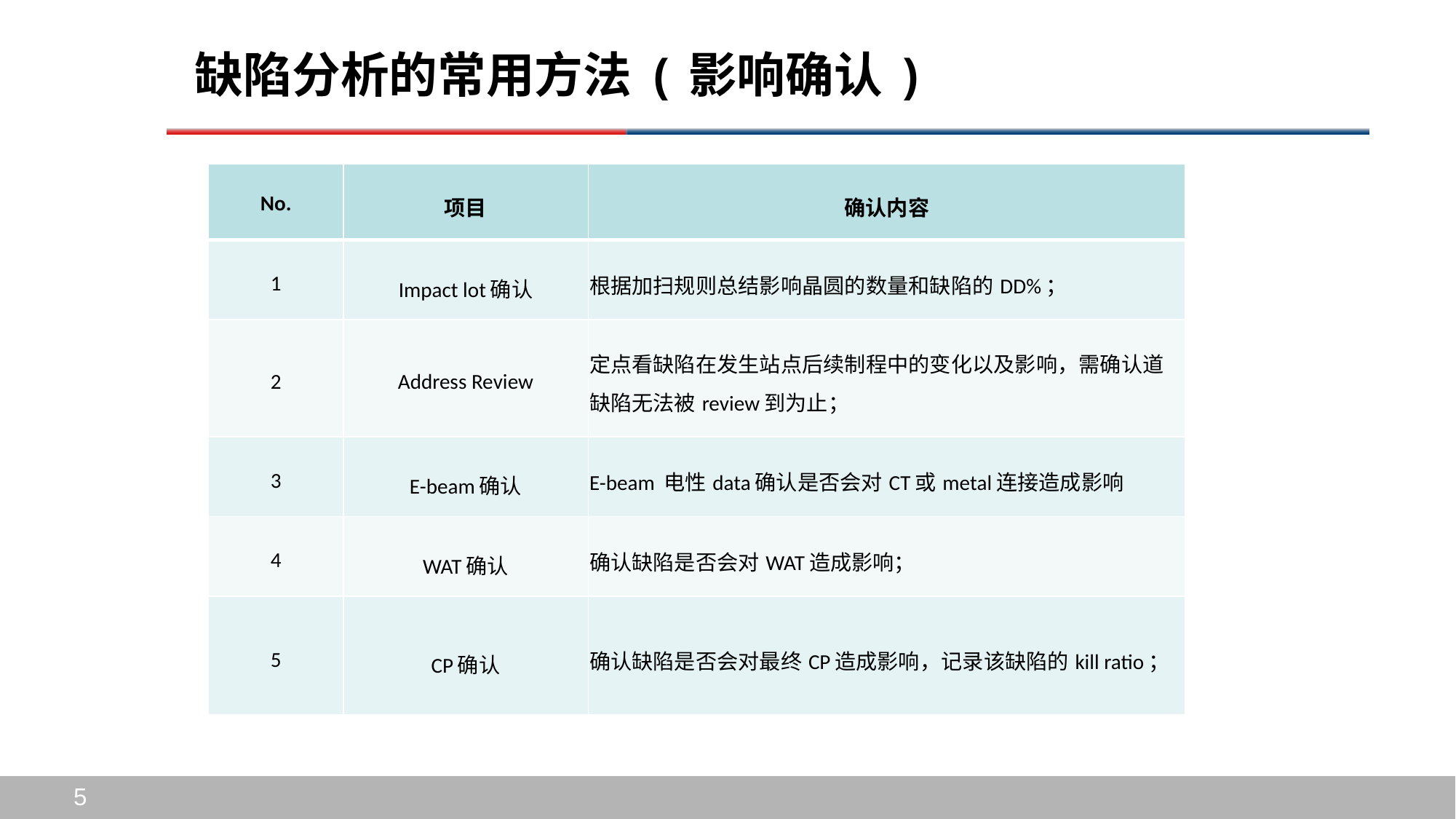

# 缺陷分析的常用方法(影响确认)
| No. | 项目 | 确认内容 |
| --- | --- | --- |
| 1 | Impact lot确认 | 根据加扫规则总结影响晶圆的数量和缺陷的DD%； |
| 2 | Address Review | 定点看缺陷在发生站点后续制程中的变化以及影响，需确认道缺陷无法被review到为止； |
| 3 | E-beam确认 | E-beam 电性data确认是否会对CT或metal连接造成影响 |
| 4 | WAT确认 | 确认缺陷是否会对WAT造成影响； |
| 5 | CP确认 | 确认缺陷是否会对最终CP造成影响，记录该缺陷的kill ratio； |
5